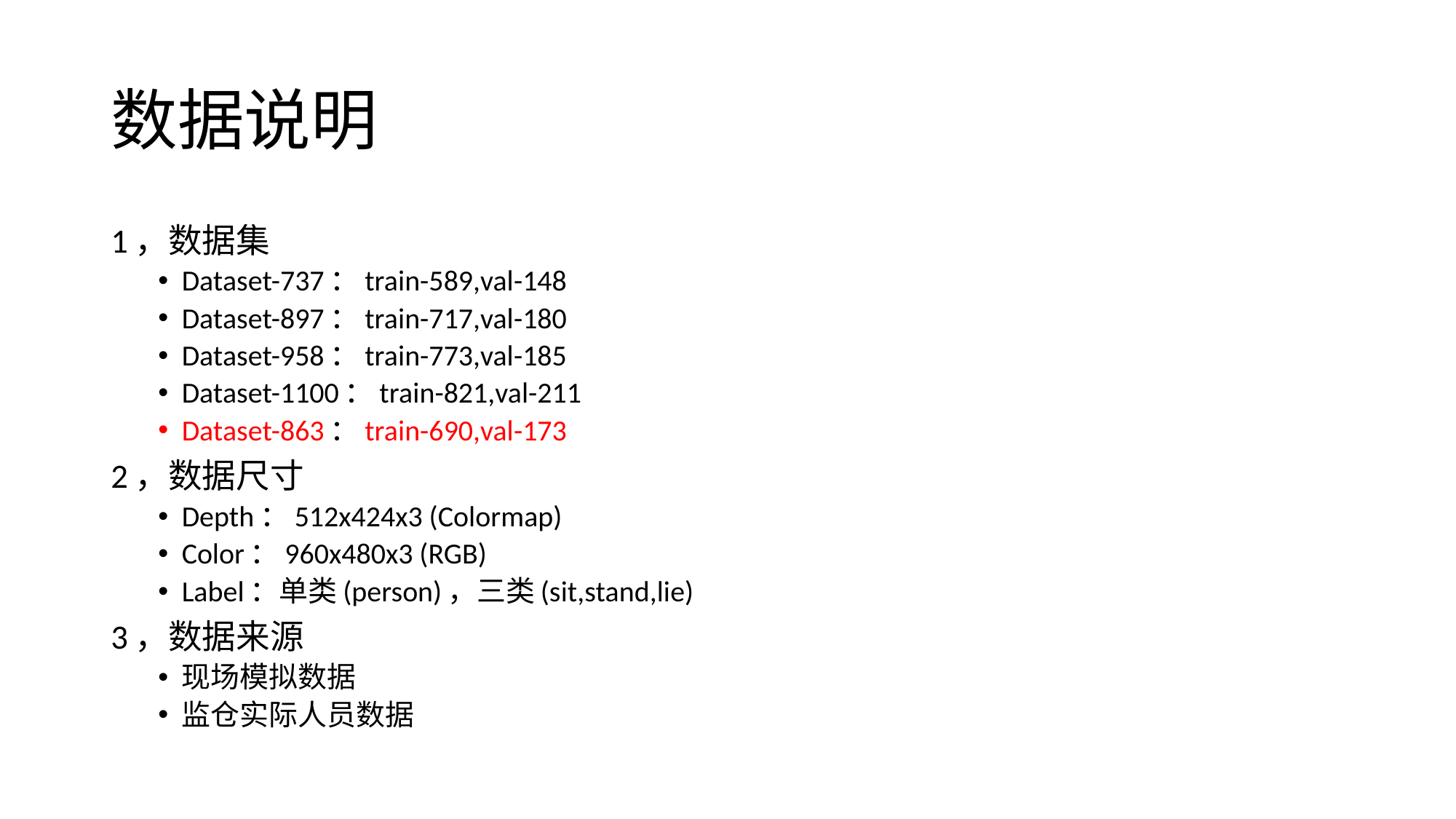

# 数据说明
1，数据集
Dataset-737：train-589,val-148
Dataset-897：train-717,val-180
Dataset-958：train-773,val-185
Dataset-1100：train-821,val-211
Dataset-863：train-690,val-173
2，数据尺寸
Depth：512x424x3 (Colormap)
Color：960x480x3 (RGB)
Label：单类(person)，三类(sit,stand,lie)
3，数据来源
现场模拟数据
监仓实际人员数据